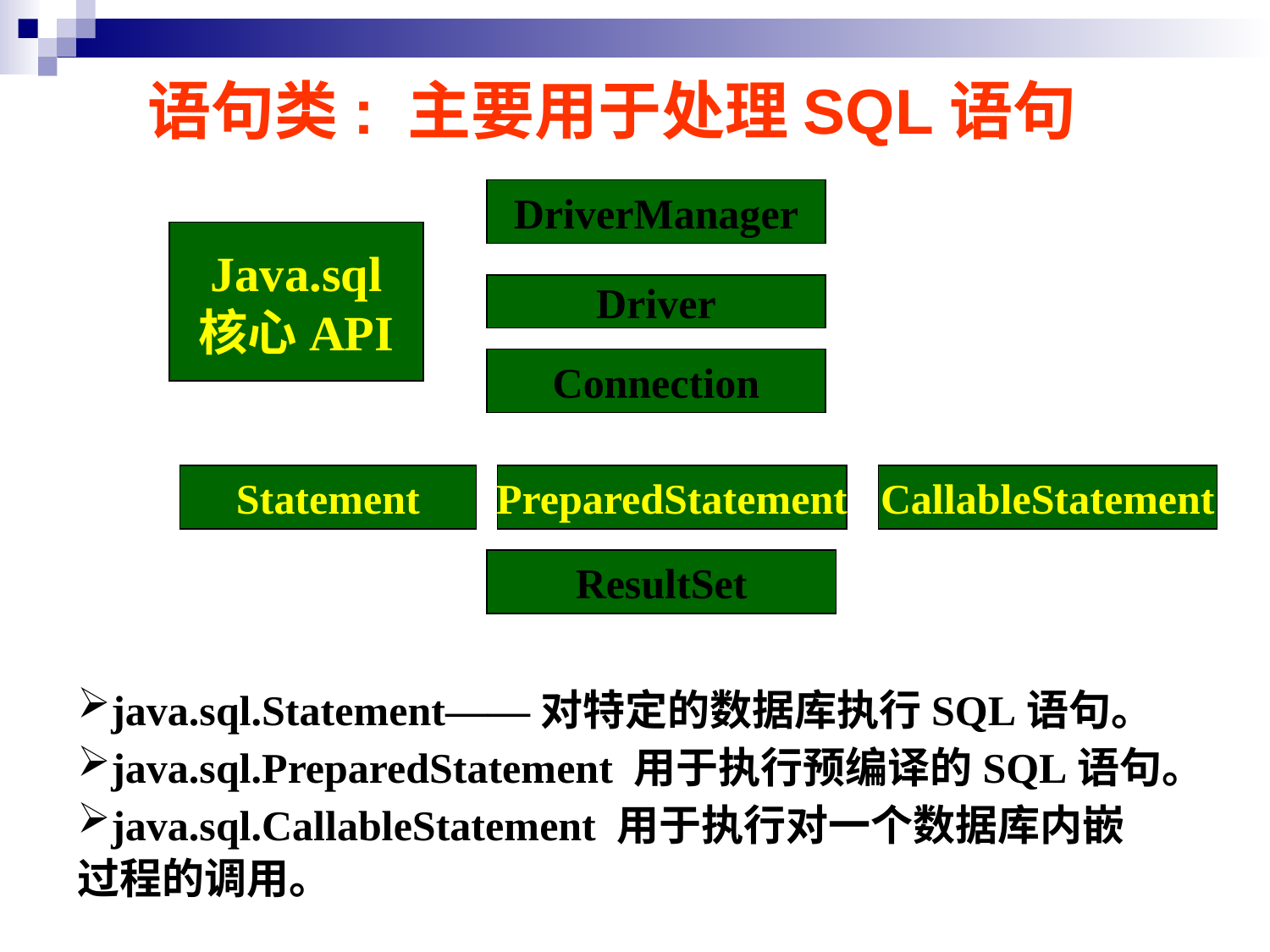

# 语句类: 主要用于处理SQL语句
DriverManager

Java.sql
核心API

Driver
Connection
Statement
PreparedStatement
CallableStatement
ResultSet
java.sql.Statement——对特定的数据库执行SQL语句。
java.sql.PreparedStatement 用于执行预编译的SQL语句。
java.sql.CallableStatement 用于执行对一个数据库内嵌过程的调用。
20